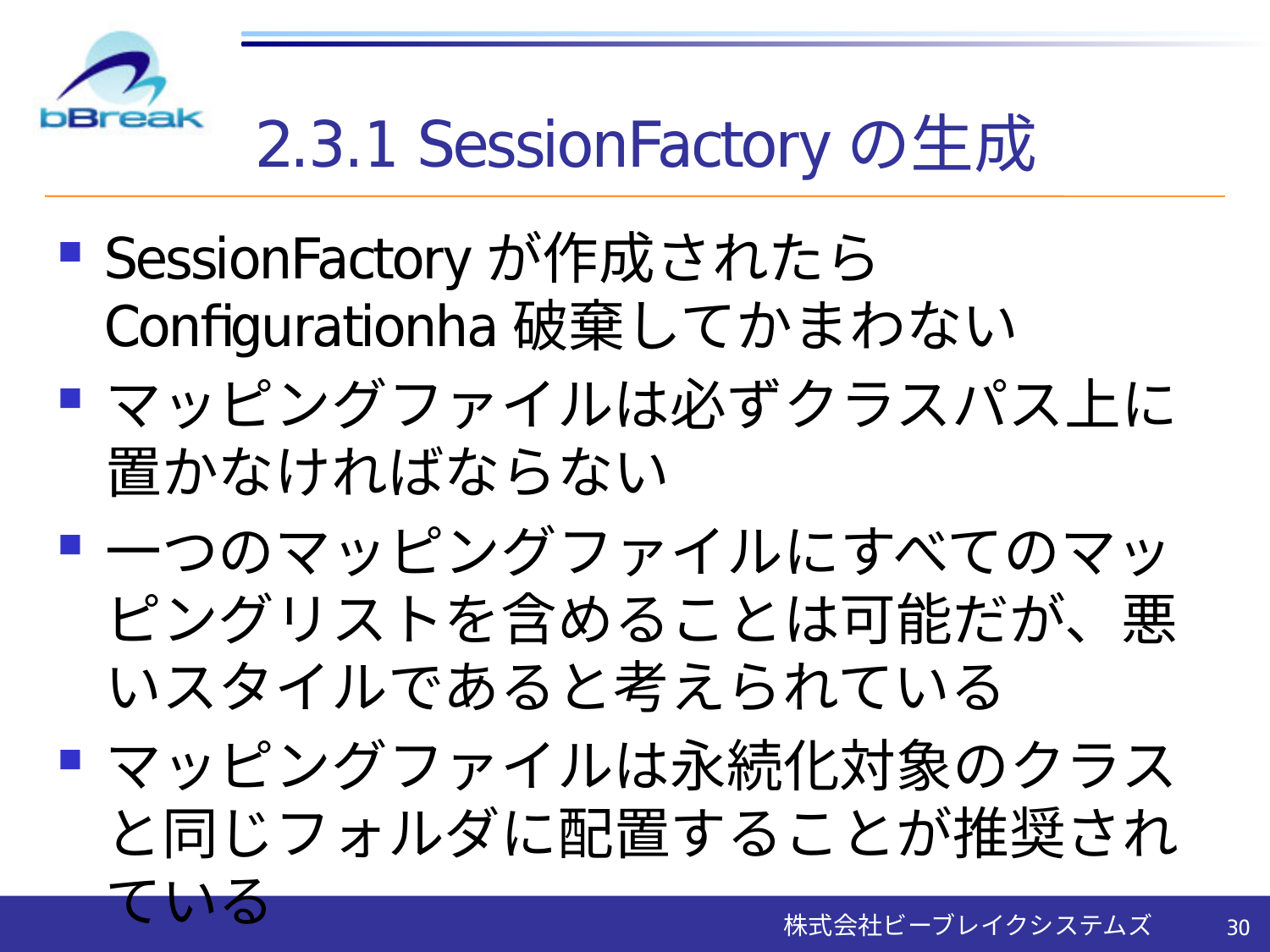

# 2.3.1 SessionFactoryの生成
SessionFactoryが作成されたらConfigurationha破棄してかまわない
マッピングファイルは必ずクラスパス上に置かなければならない
一つのマッピングファイルにすべてのマッピングリストを含めることは可能だが、悪いスタイルであると考えられている
マッピングファイルは永続化対象のクラスと同じフォルダに配置することが推奨されている